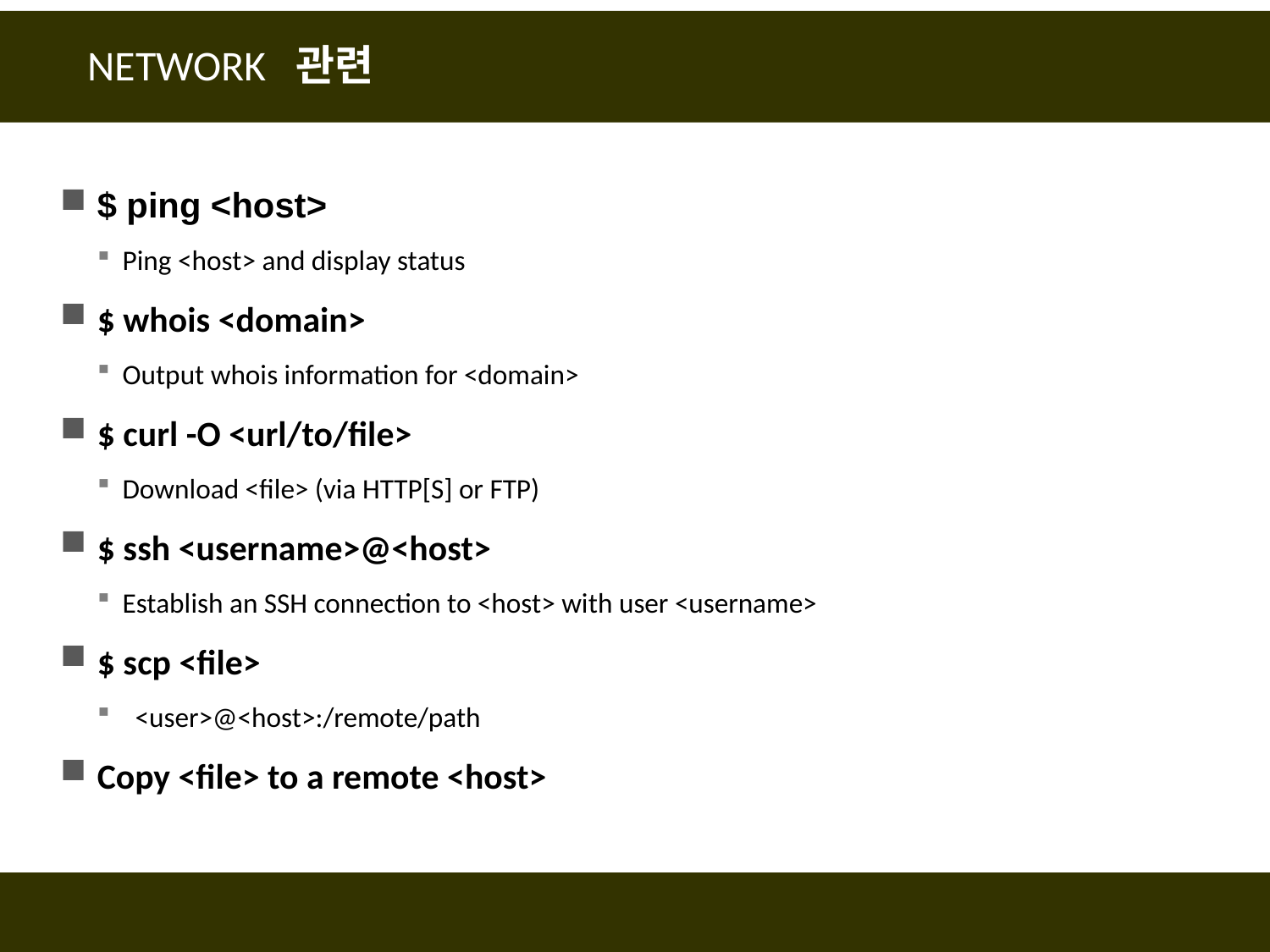

# NETWORK  관련
$ ping <host>
Ping <host> and display status
$ whois <domain>
Output whois information for <domain>
$ curl -O <url/to/file>
Download <file> (via HTTP[S] or FTP)
$ ssh <username>@<host>
Establish an SSH connection to <host> with user <username>
$ scp <file>
  <user>@<host>:/remote/path
Copy <file> to a remote <host>